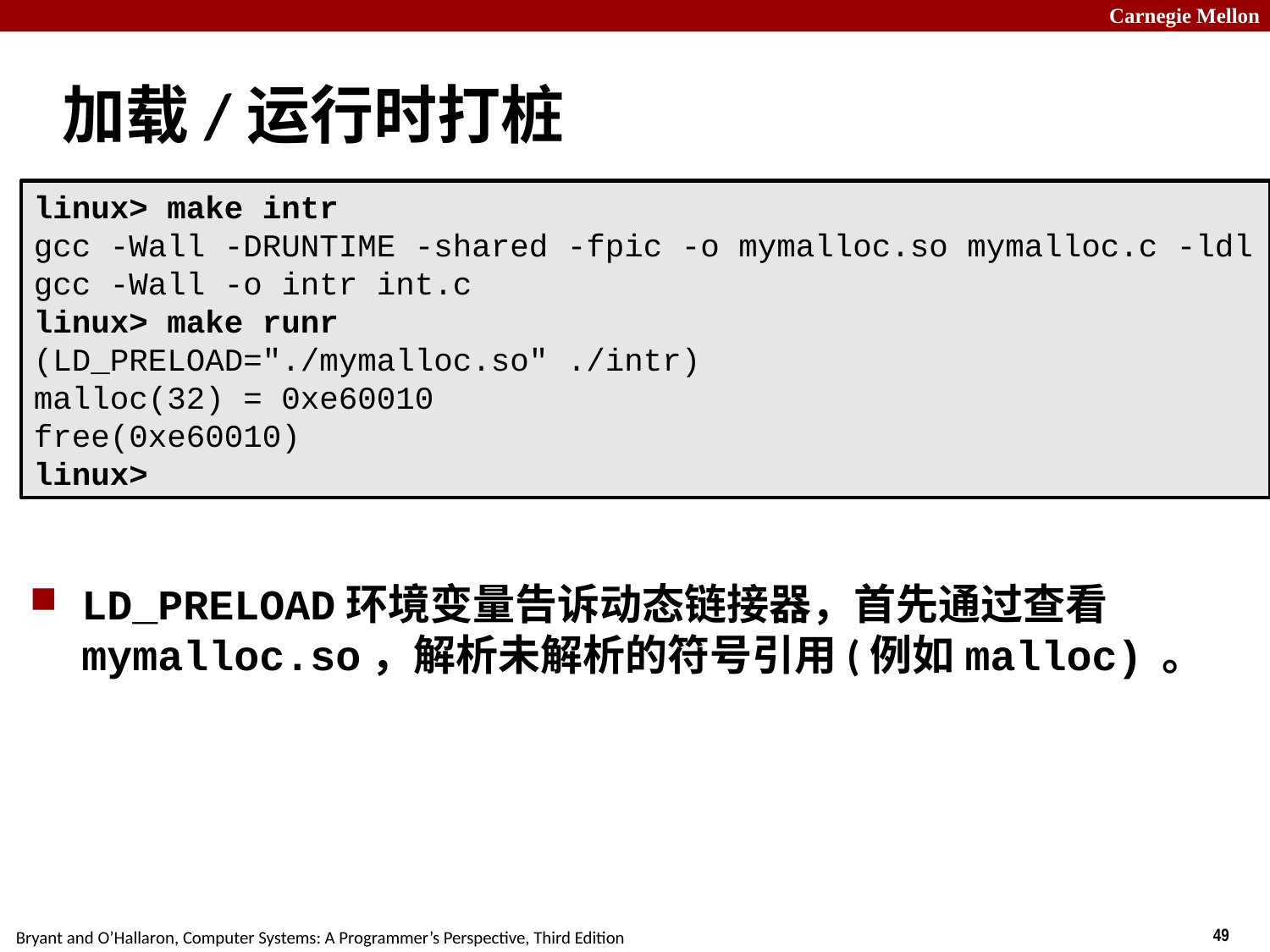

# 加载/运行时打桩
linux> make intr
gcc -Wall -DRUNTIME -shared -fpic -o mymalloc.so mymalloc.c -ldl
gcc -Wall -o intr int.c
linux> make runr
(LD_PRELOAD="./mymalloc.so" ./intr)
malloc(32) = 0xe60010
free(0xe60010)
linux>
LD_PRELOAD环境变量告诉动态链接器，首先通过查看mymalloc.so，解析未解析的符号引用(例如malloc) 。